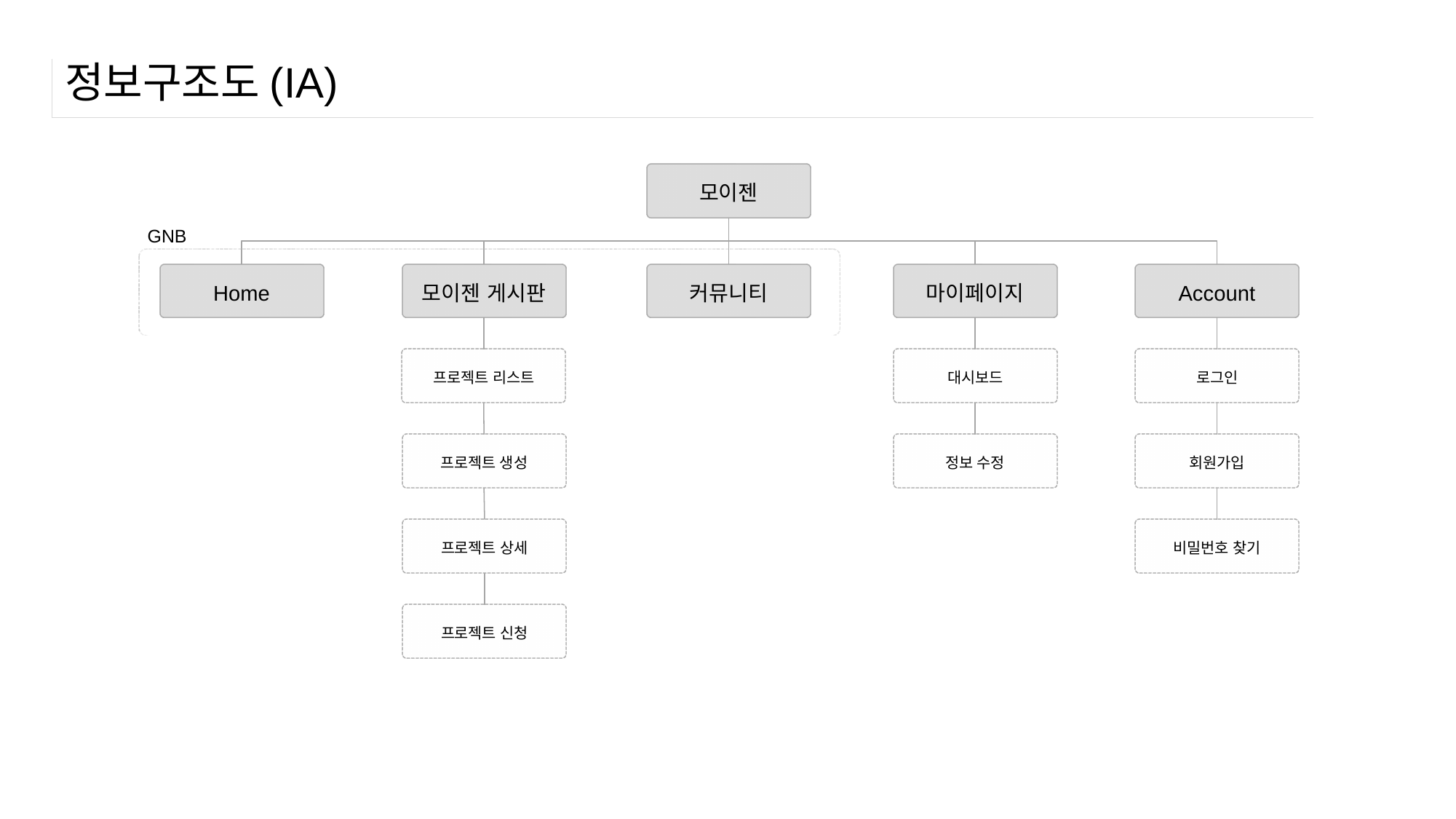

# 정보구조도(IA)
모이젠
GNB

Home
모이젠 게시판
커뮤니티
마이페이지
Account
프로젝트 리스트
대시보드
로그인
프로젝트 생성
정보 수정
회원가입
프로젝트 상세
비밀번호 찾기
프로젝트 신청